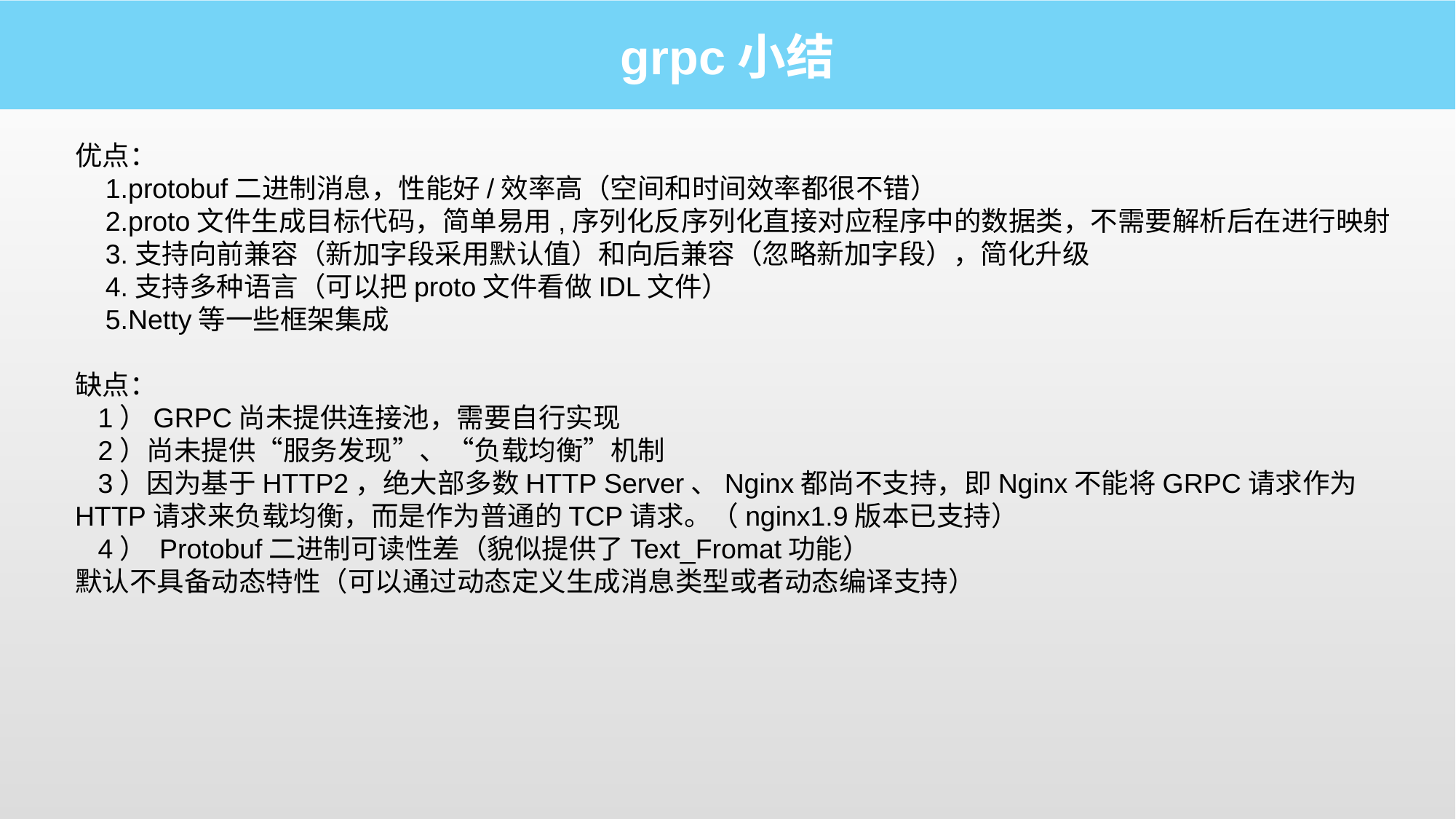

grpc小结
优点：
    1.protobuf二进制消息，性能好/效率高（空间和时间效率都很不错）
    2.proto文件生成目标代码，简单易用,序列化反序列化直接对应程序中的数据类，不需要解析后在进行映射
    3.支持向前兼容（新加字段采用默认值）和向后兼容（忽略新加字段），简化升级
    4.支持多种语言（可以把proto文件看做IDL文件）
    5.Netty等一些框架集成

缺点：
   1）GRPC尚未提供连接池，需要自行实现
   2）尚未提供“服务发现”、“负载均衡”机制
   3）因为基于HTTP2，绝大部多数HTTP Server、Nginx都尚不支持，即Nginx不能将GRPC请求作为HTTP请求来负载均衡，而是作为普通的TCP请求。（nginx1.9版本已支持）
   4） Protobuf二进制可读性差（貌似提供了Text_Fromat功能）
默认不具备动态特性（可以通过动态定义生成消息类型或者动态编译支持）